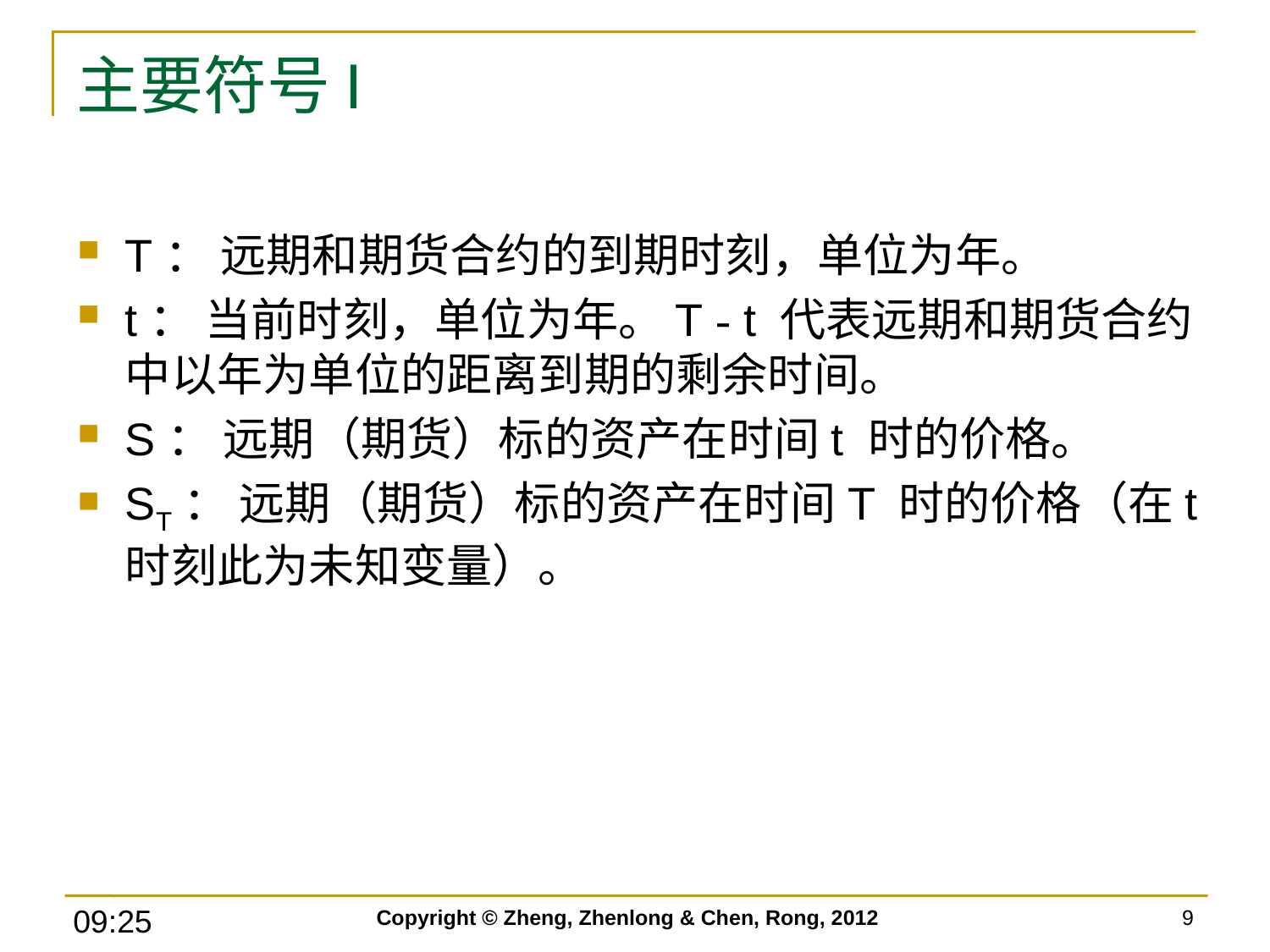

# 主要符号I

T： 远期和期货合约的到期时刻，单位为年。
t： 当前时刻，单位为年。T - t 代表远期和期货合约中以年为单位的距离到期的剩余时间。
S： 远期（期货）标的资产在时间t 时的价格。
ST： 远期（期货）标的资产在时间T 时的价格（在t 时刻此为未知变量）。
Copyright © Zheng, Zhenlong & Chen, Rong, 2012
9